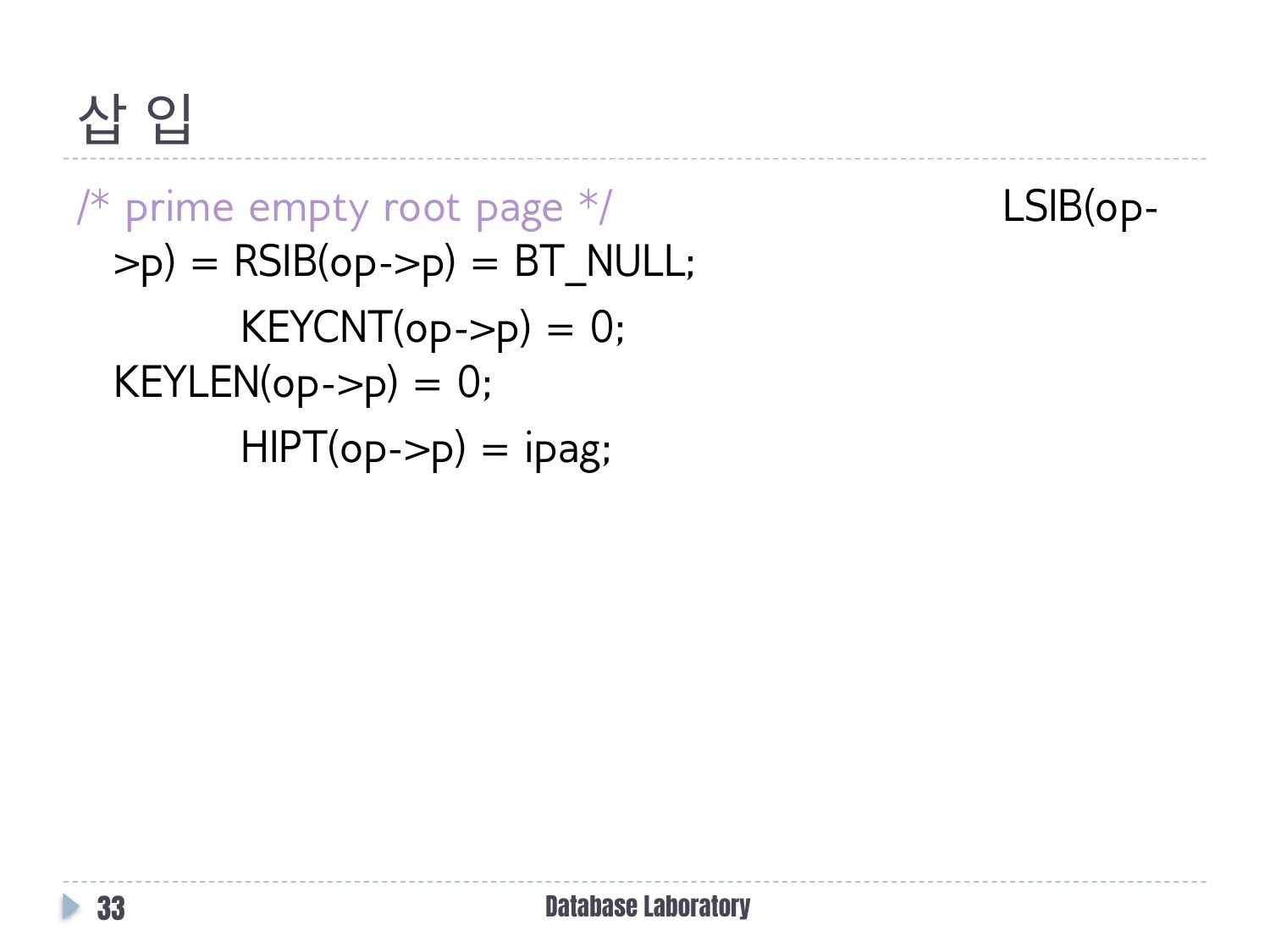

# 삽 입
/* prime empty root page */				LSIB(op->p) = RSIB(op->p) = BT_NULL;
		KEYCNT(op->p) = 0;			KEYLEN(op->p) = 0;
		HIPT(op->p) = ipag;